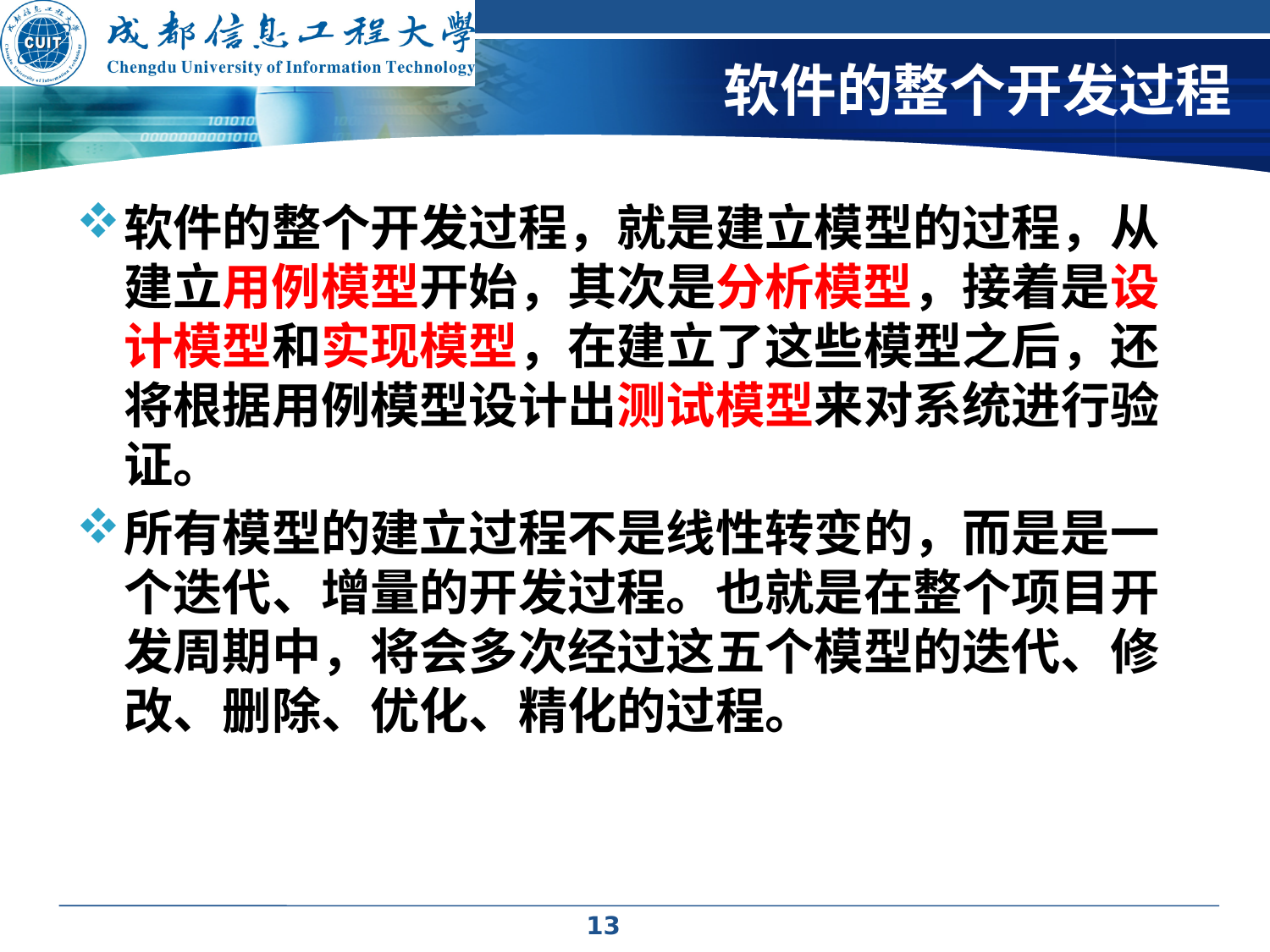

# 软件的整个开发过程
软件的整个开发过程，就是建立模型的过程，从建立用例模型开始，其次是分析模型，接着是设计模型和实现模型，在建立了这些模型之后，还将根据用例模型设计出测试模型来对系统进行验证。
所有模型的建立过程不是线性转变的，而是是一个迭代、增量的开发过程。也就是在整个项目开发周期中，将会多次经过这五个模型的迭代、修改、删除、优化、精化的过程。

13